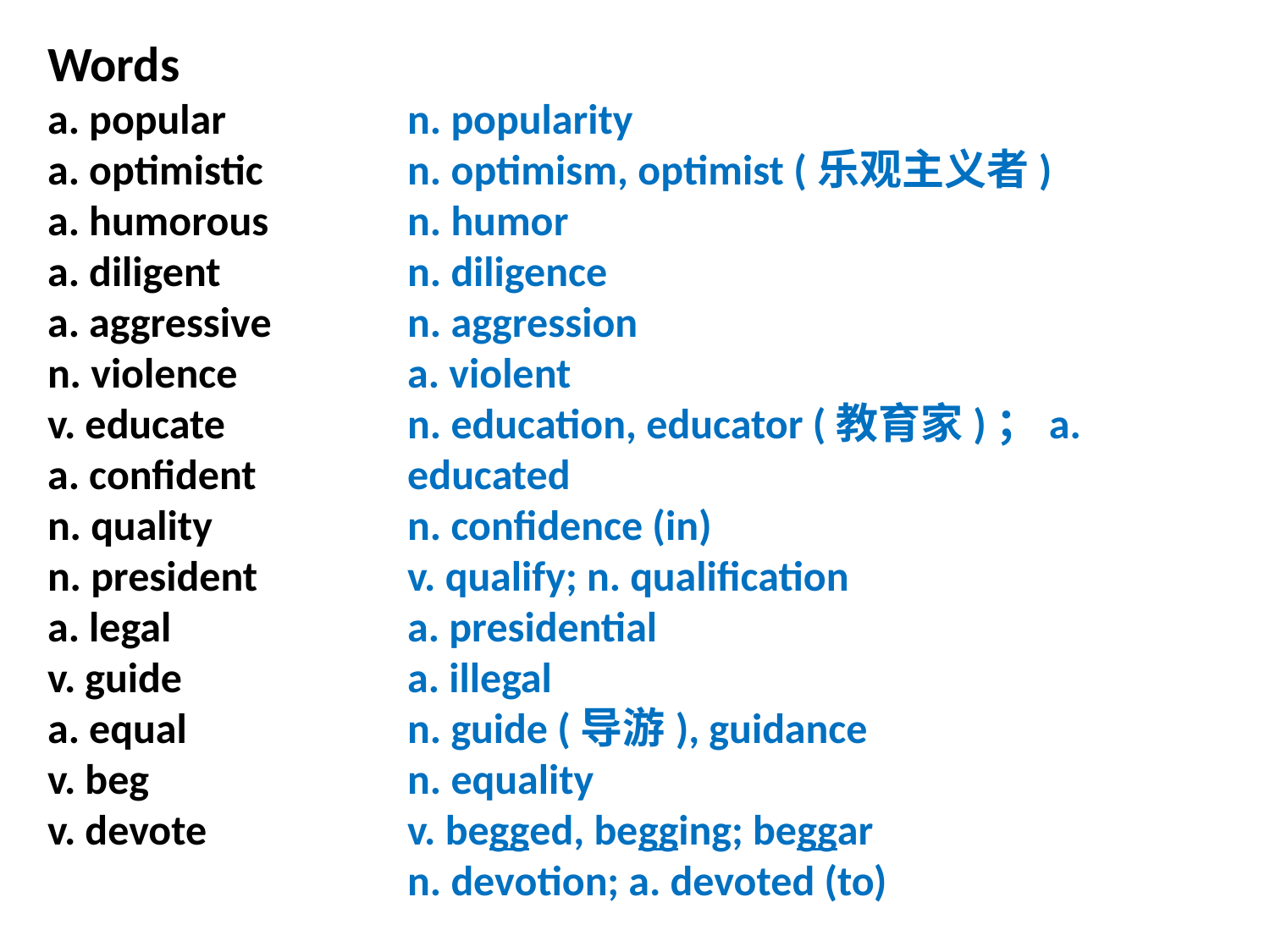

Words
a. popular
a. optimistic
a. humorous
a. diligent
a. aggressive
n. violence
v. educate
a. confident
n. quality
n. president
a. legal
v. guide
a. equal
v. beg
v. devote

n. popularity
n. optimism, optimist (乐观主义者)
n. humor
n. diligence
n. aggression
a. violent
n. education, educator (教育家)；a. educated
n. confidence (in)
v. qualify; n. qualification
a. presidential
a. illegal
n. guide (导游), guidance
n. equality
v. begged, begging; beggar
n. devotion; a. devoted (to)